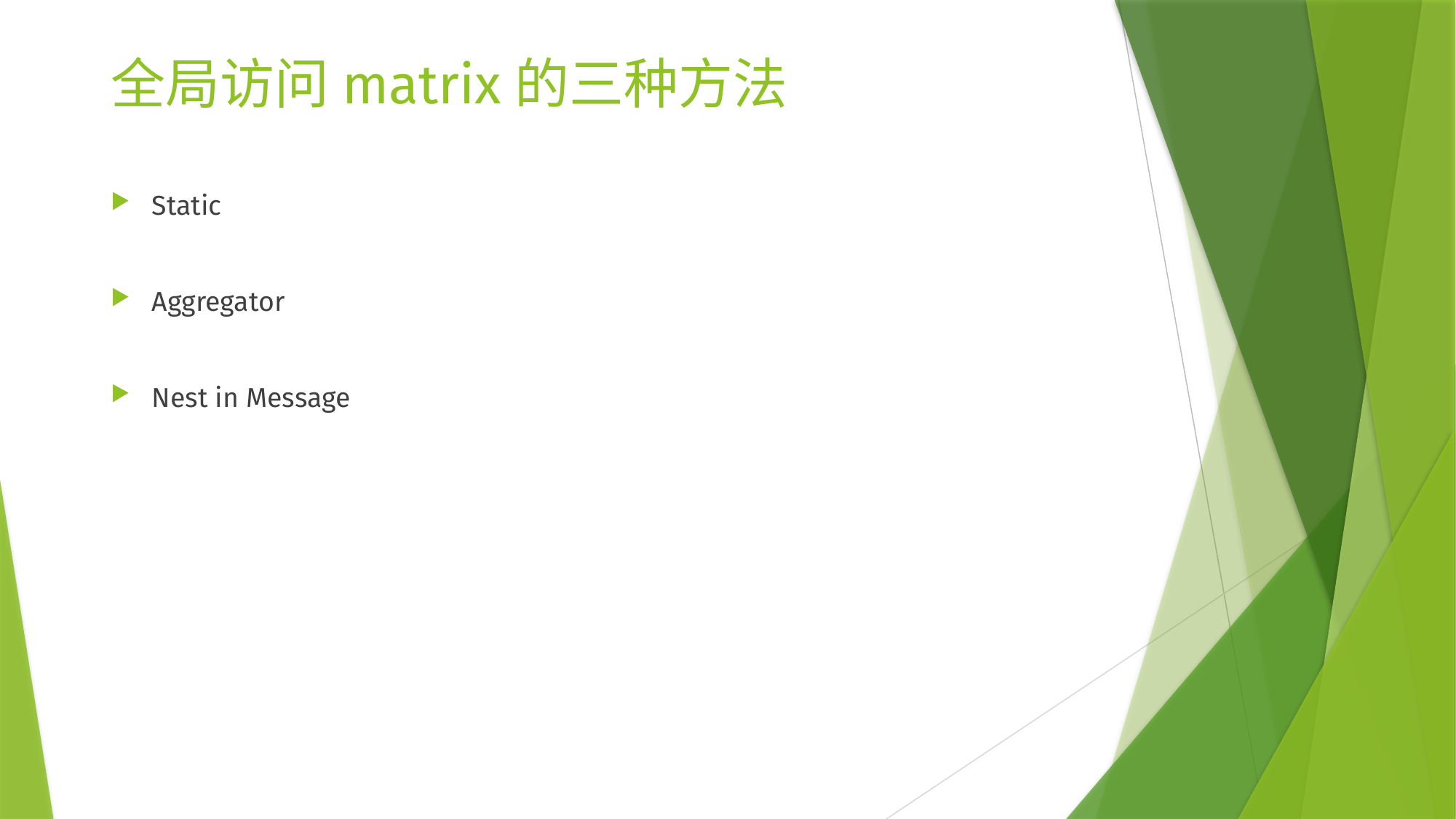

# 全局访问matrix的三种方法
Static

Aggregator

Nest in Message